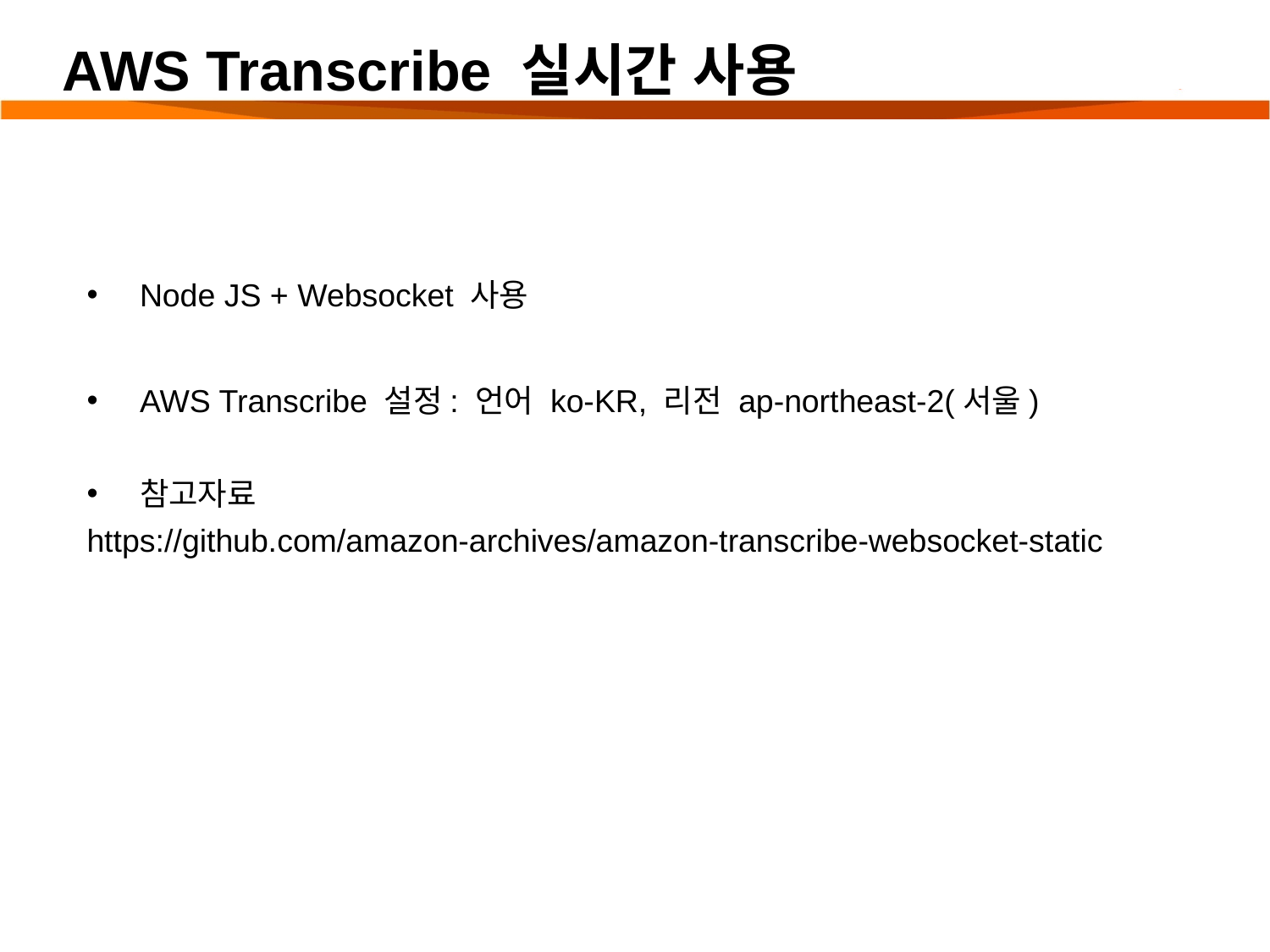

# AWS Transcribe 실시간 사용
Node JS + Websocket 사용

AWS Transcribe 설정: 언어 ko-KR, 리전 ap-northeast-2(서울)

참고자료
https://github.com/amazon-archives/amazon-transcribe-websocket-static